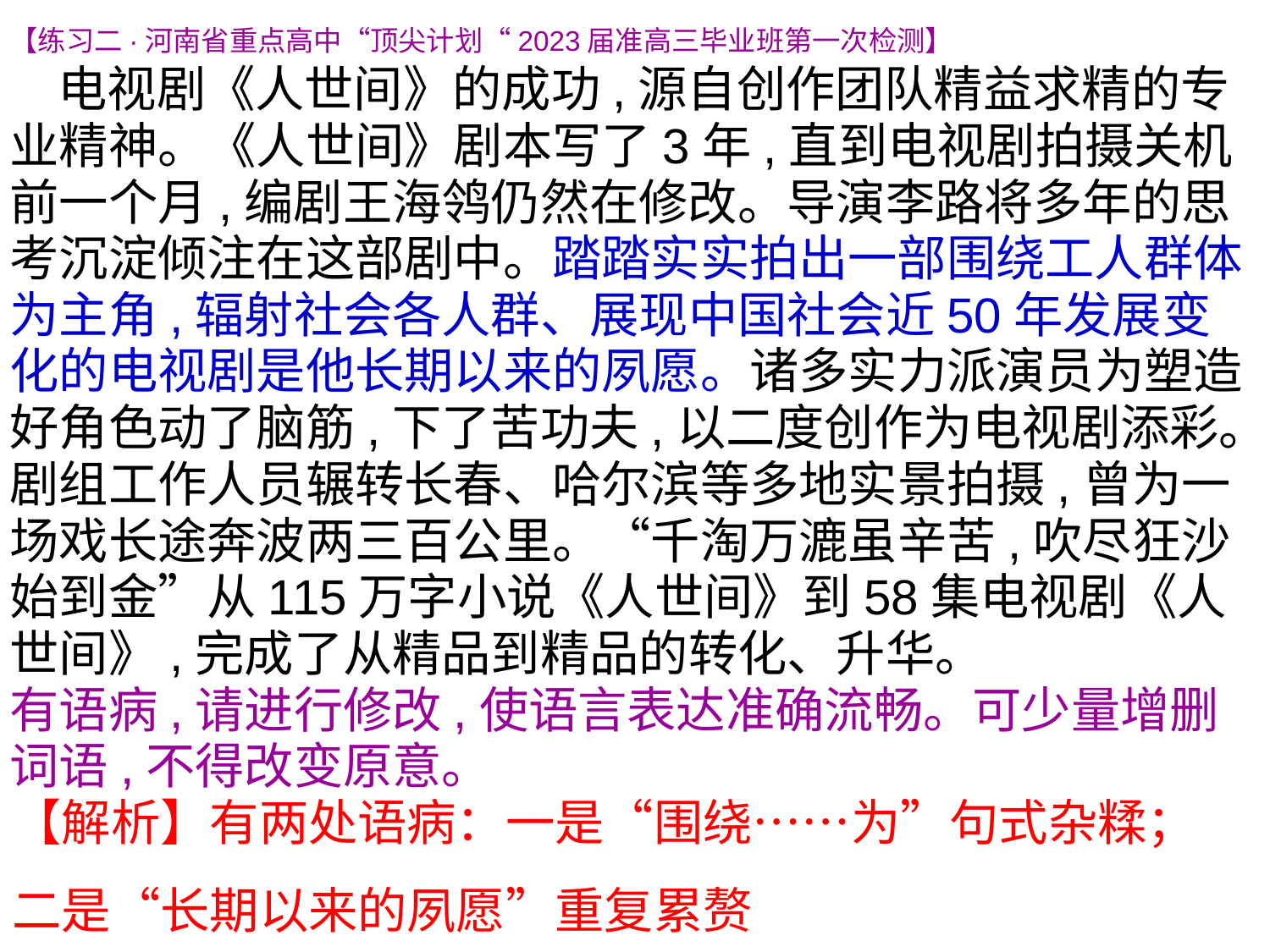

【练习二·河南省重点高中“顶尖计划“2023届准高三毕业班第一次检测】
    电视剧《人世间》的成功,源自创作团队精益求精的专业精神。《人世间》剧本写了3年,直到电视剧拍摄关机前一个月,编剧王海鸰仍然在修改。导演李路将多年的思考沉淀倾注在这部剧中。踏踏实实拍出一部围绕工人群体为主角,辐射社会各人群、展现中国社会近50年发展变化的电视剧是他长期以来的夙愿。诸多实力派演员为塑造好角色动了脑筋,下了苦功夫,以二度创作为电视剧添彩。剧组工作人员辗转长春、哈尔滨等多地实景拍摄,曾为一场戏长途奔波两三百公里。“千淘万漉虽辛苦,吹尽狂沙始到金”从115万字小说《人世间》到58集电视剧《人世间》,完成了从精品到精品的转化、升华。
有语病,请进行修改,使语言表达准确流畅。可少量增删词语,不得改变原意。
【解析】有两处语病：一是“围绕……为”句式杂糅；
二是“长期以来的夙愿”重复累赘